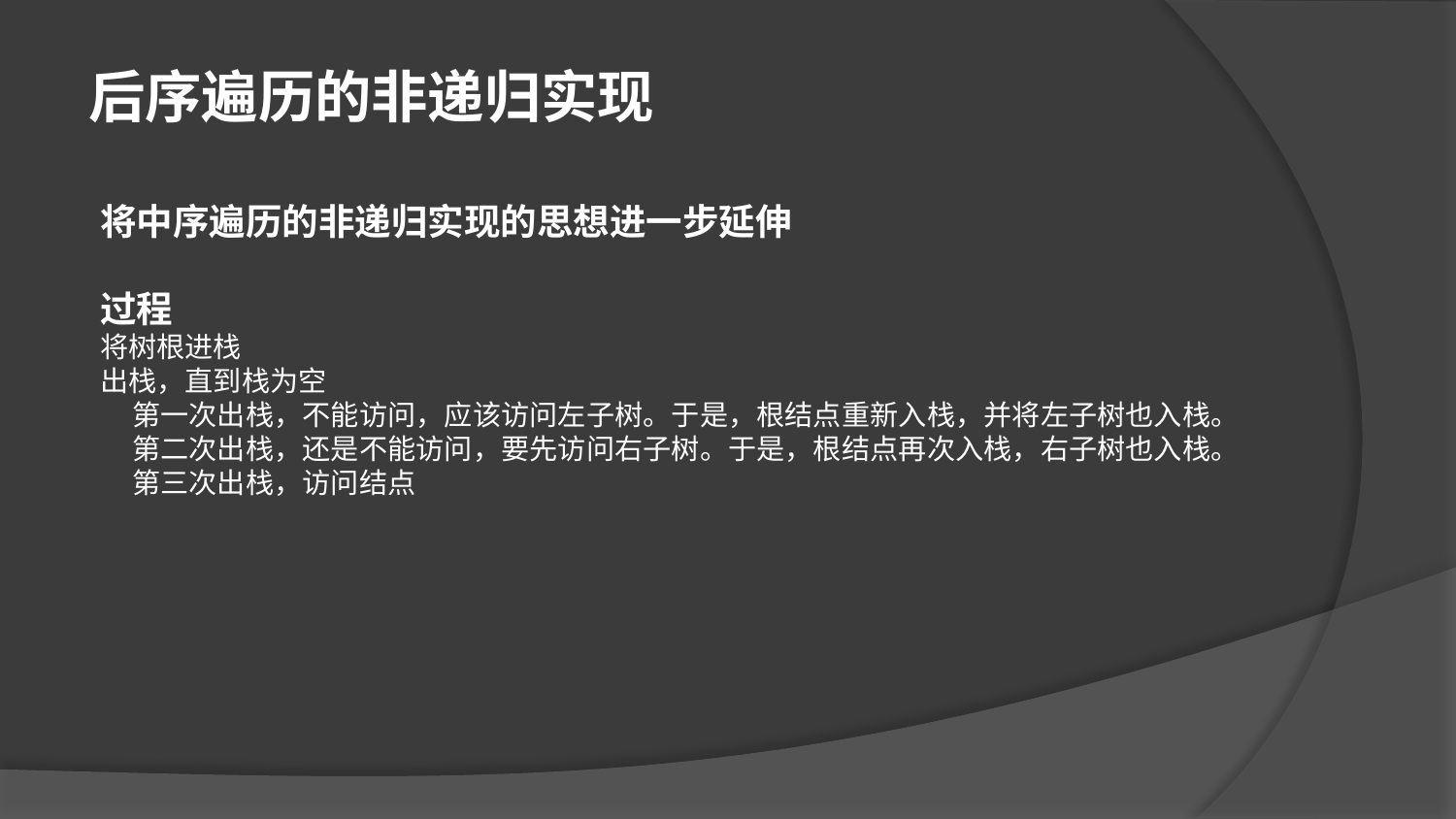

后序遍历的非递归实现
将中序遍历的非递归实现的思想进一步延伸

过程
将树根进栈
出栈，直到栈为空
    第一次出栈，不能访问，应该访问左子树。于是，根结点重新入栈，并将左子树也入栈。
    第二次出栈，还是不能访问，要先访问右子树。于是，根结点再次入栈，右子树也入栈。
    第三次出栈，访问结点